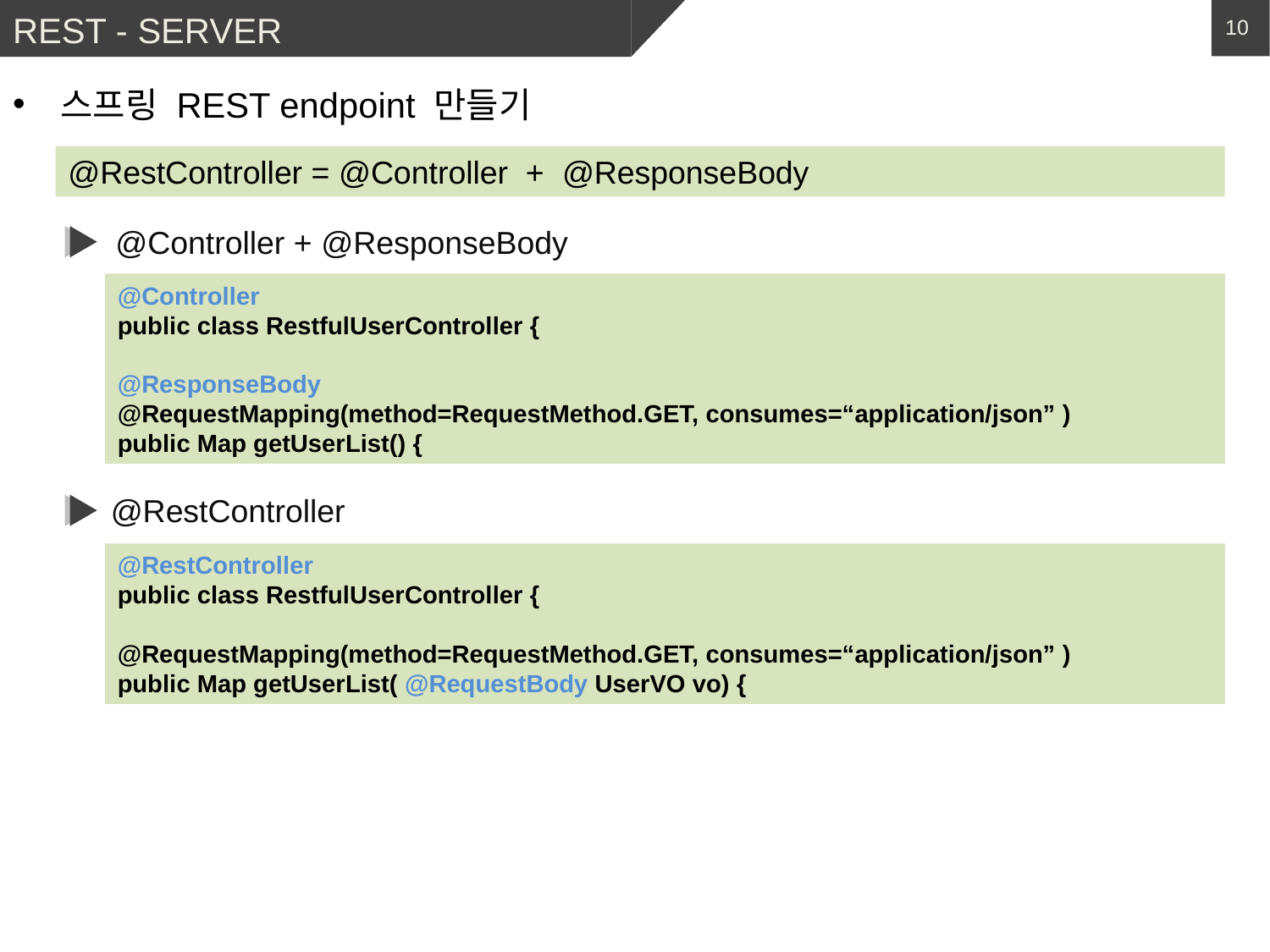

# REST - SERVER
10
스프링 REST endpoint 만들기

@ResponseBody : ModelAndView를 스킵하고 메시지변환기 사용해서 리소스를  전송
@RequestBody : HttpMessageConverter를 사용해서 선언한 메서드 인자 타입으로 변환한다
@RestController = @Controller  +  @ResponseBody
@Controller + @ResponseBody

@Controller
public class RestfulUserController {

@ResponseBody
@RequestMapping(method=RequestMethod.GET, consumes=“application/json” )
public Map getUserList() {
@RestController

@RestController
public class RestfulUserController {

@RequestMapping(method=RequestMethod.GET, consumes=“application/json” )
public Map getUserList( @RequestBody UserVO vo) {